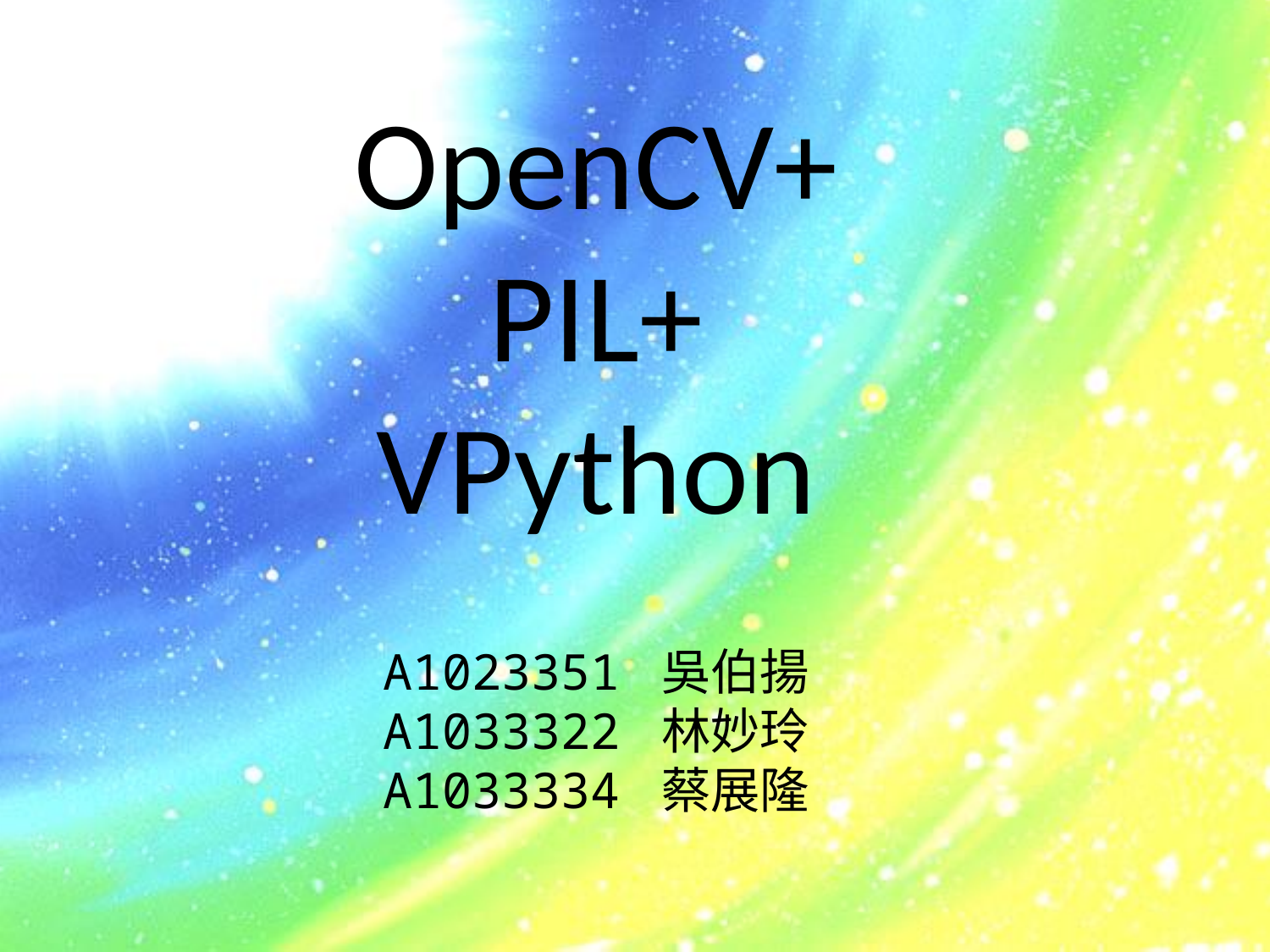

OpenCV+
PIL+
VPython
A1023351 吳伯揚
A1033322 林妙玲
A1033334 蔡展隆